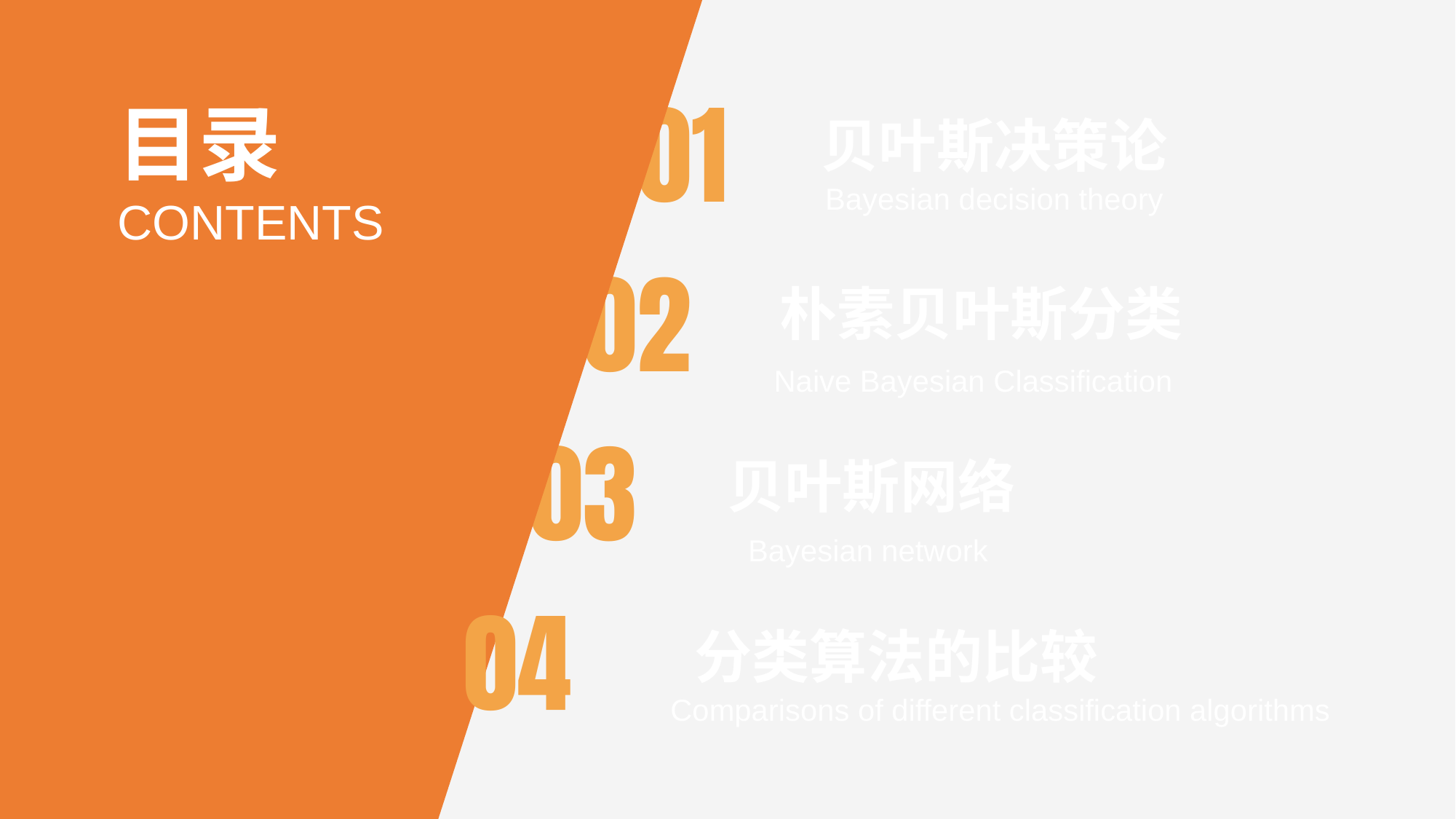

目录
CONTENTS
01
贝叶斯决策论
Bayesian decision theory
02
朴素贝叶斯分类
     Naive Bayesian Classification

03
贝叶斯网络

Bayesian network
04
分类算法的比较
Comparisons of different classification algorithms